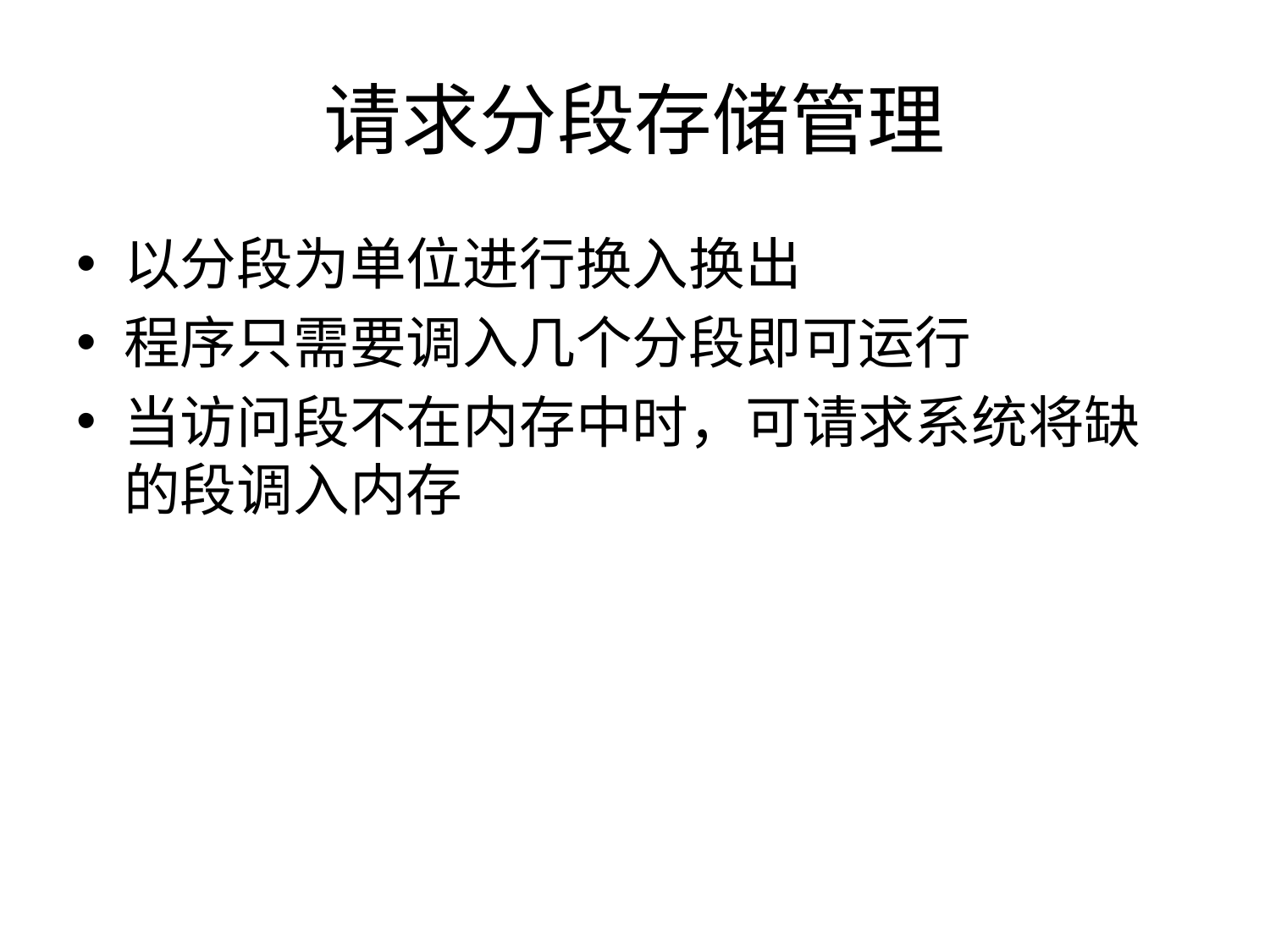

# 请求分段存储管理
以分段为单位进行换入换出
程序只需要调入几个分段即可运行
当访问段不在内存中时，可请求系统将缺的段调入内存